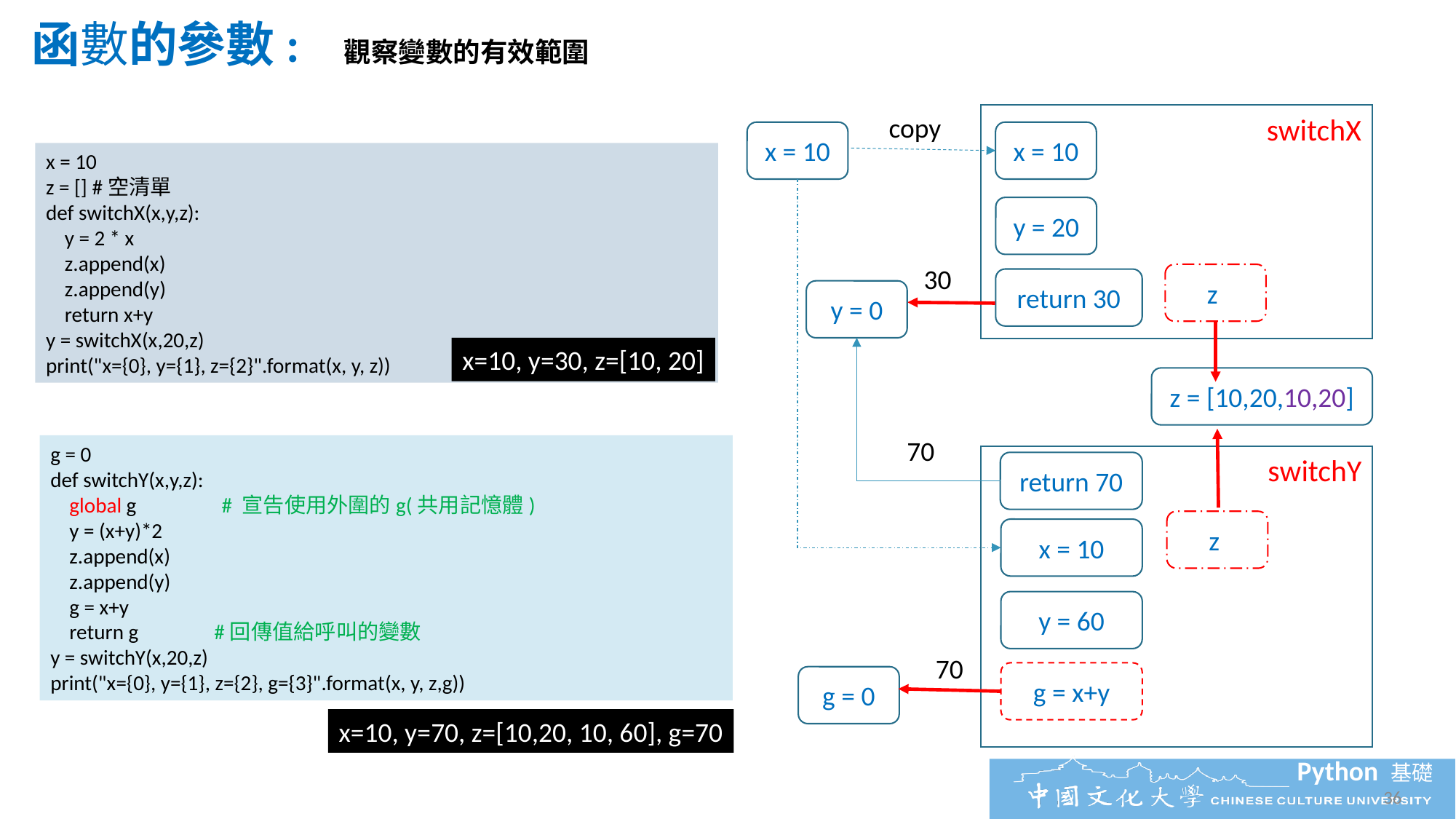

函數的參數:   觀察變數的有效範圍
switchX
copy
x = 10
x = 10
x = 10
z = [] #空清單
def switchX(x,y,z):
    y = 2 * x
    z.append(x)
    z.append(y)
    return x+y
y = switchX(x,20,z)
print("x={0}, y={1}, z={2}".format(x, y, z))
y = 20
30
z
return 30
y = 0
x=10, y=30, z=[10, 20]
z = [10,20,10,20]
70
g = 0
def switchY(x,y,z):
    global g                  # 宣告使用外圍的g(共用記憶體)
    y = (x+y)*2
    z.append(x)
    z.append(y)
    g = x+y
    return g                #回傳值給呼叫的變數
y = switchY(x,20,z)
print("x={0}, y={1}, z={2}, g={3}".format(x, y, z,g))
switchY
return 70
z
x = 10
y = 60
70
g = x+y
g = 0
x=10, y=70, z=[10,20, 10, 60], g=70
36